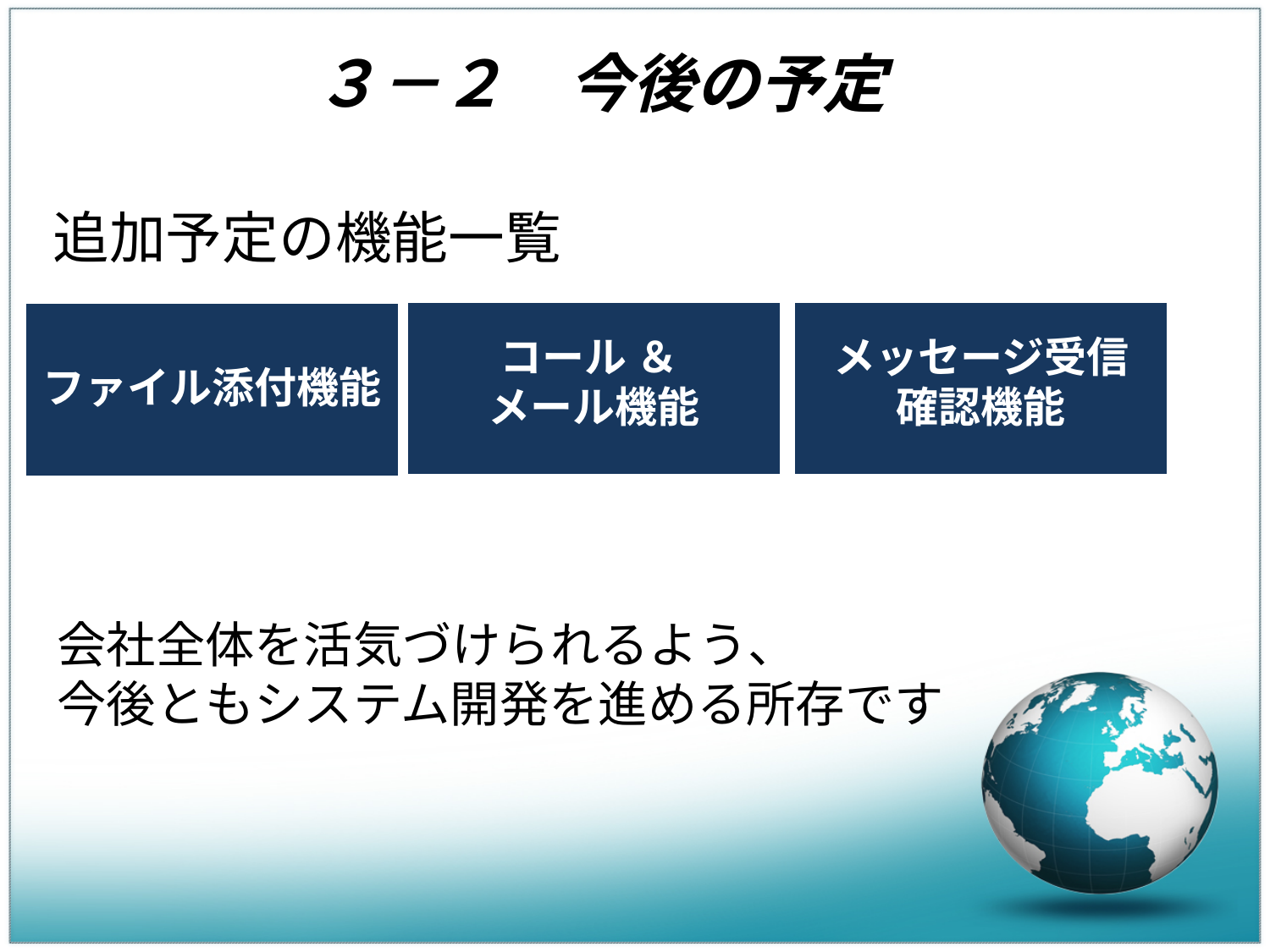

３－２　今後の予定
追加予定の機能一覧
ファイル添付機能
コール ＆
メール機能
メッセージ受信
確認機能
会社全体を活気づけられるよう、
今後ともシステム開発を進める所存です